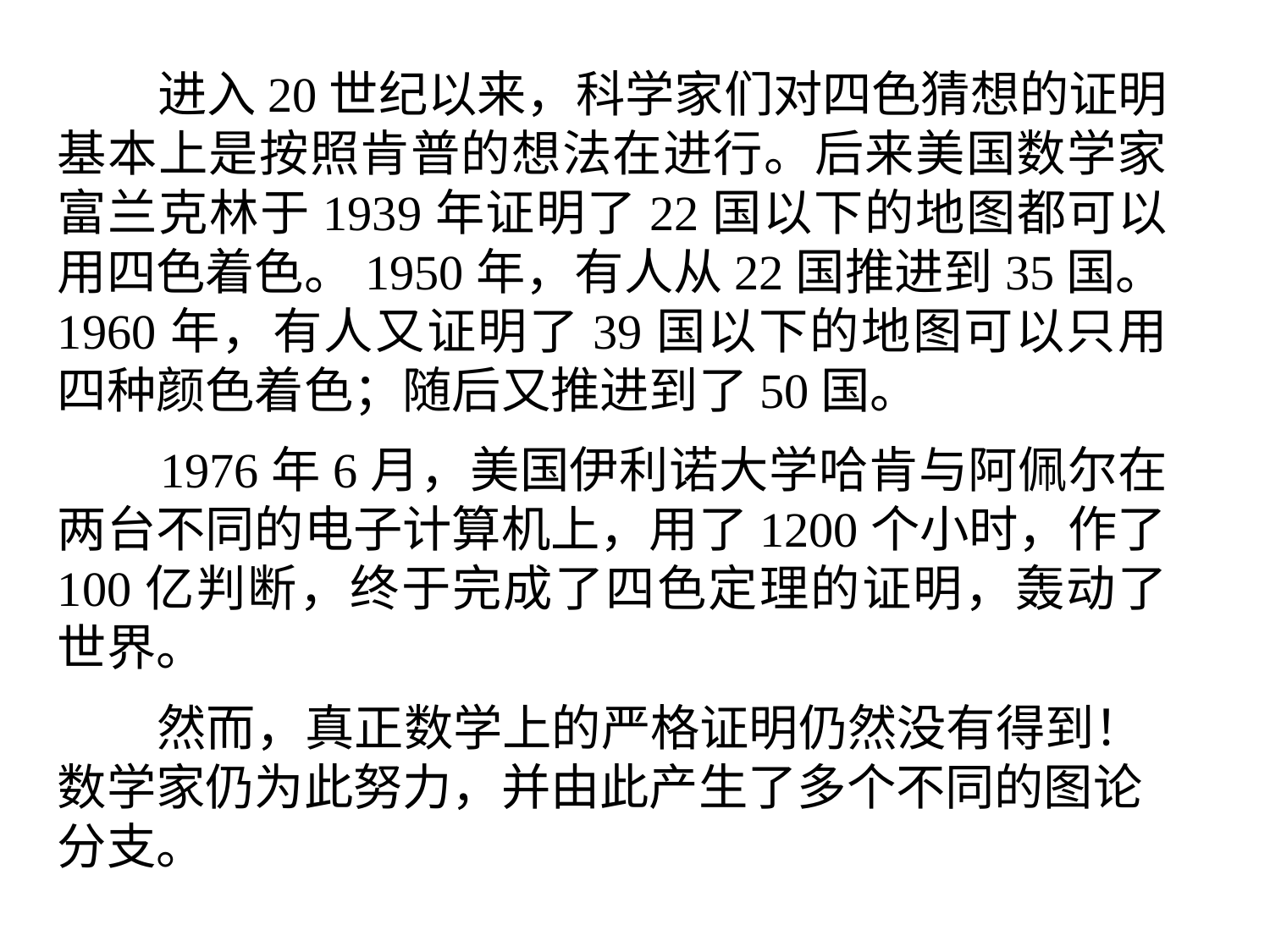

进入20世纪以来，科学家们对四色猜想的证明基本上是按照肯普的想法在进行。后来美国数学家富兰克林于1939年证明了22国以下的地图都可以用四色着色。1950年，有人从22国推进到35国。1960年，有人又证明了39国以下的地图可以只用四种颜色着色；随后又推进到了50国。

        1976年6月，美国伊利诺大学哈肯与阿佩尔在两台不同的电子计算机上，用了1200个小时，作了100亿判断，终于完成了四色定理的证明，轰动了世界。

        然而，真正数学上的严格证明仍然没有得到！数学家仍为此努力，并由此产生了多个不同的图论分支。